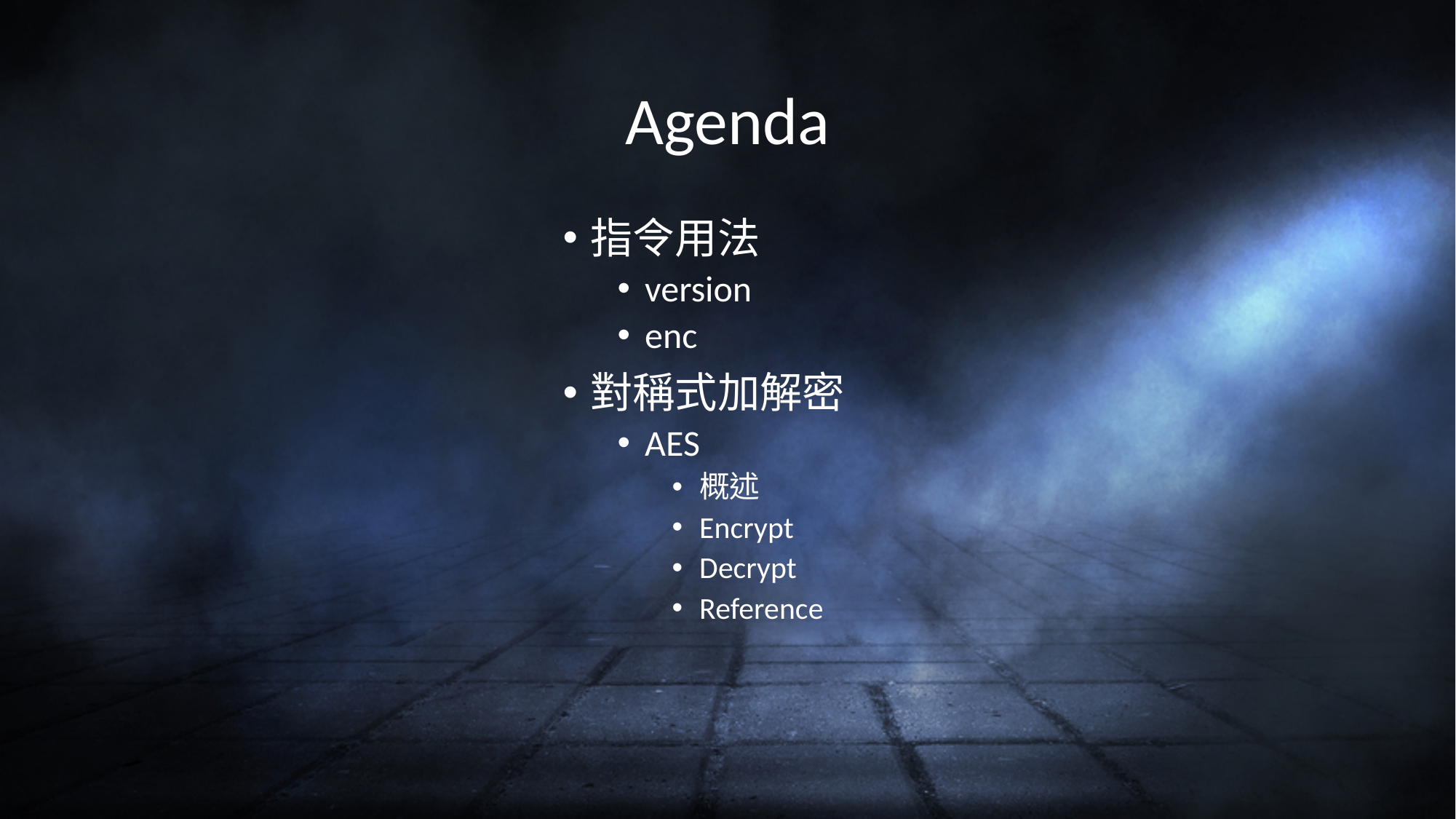

# Agenda
指令用法
version
enc
對稱式加解密
AES
概述
Encrypt
Decrypt
Reference